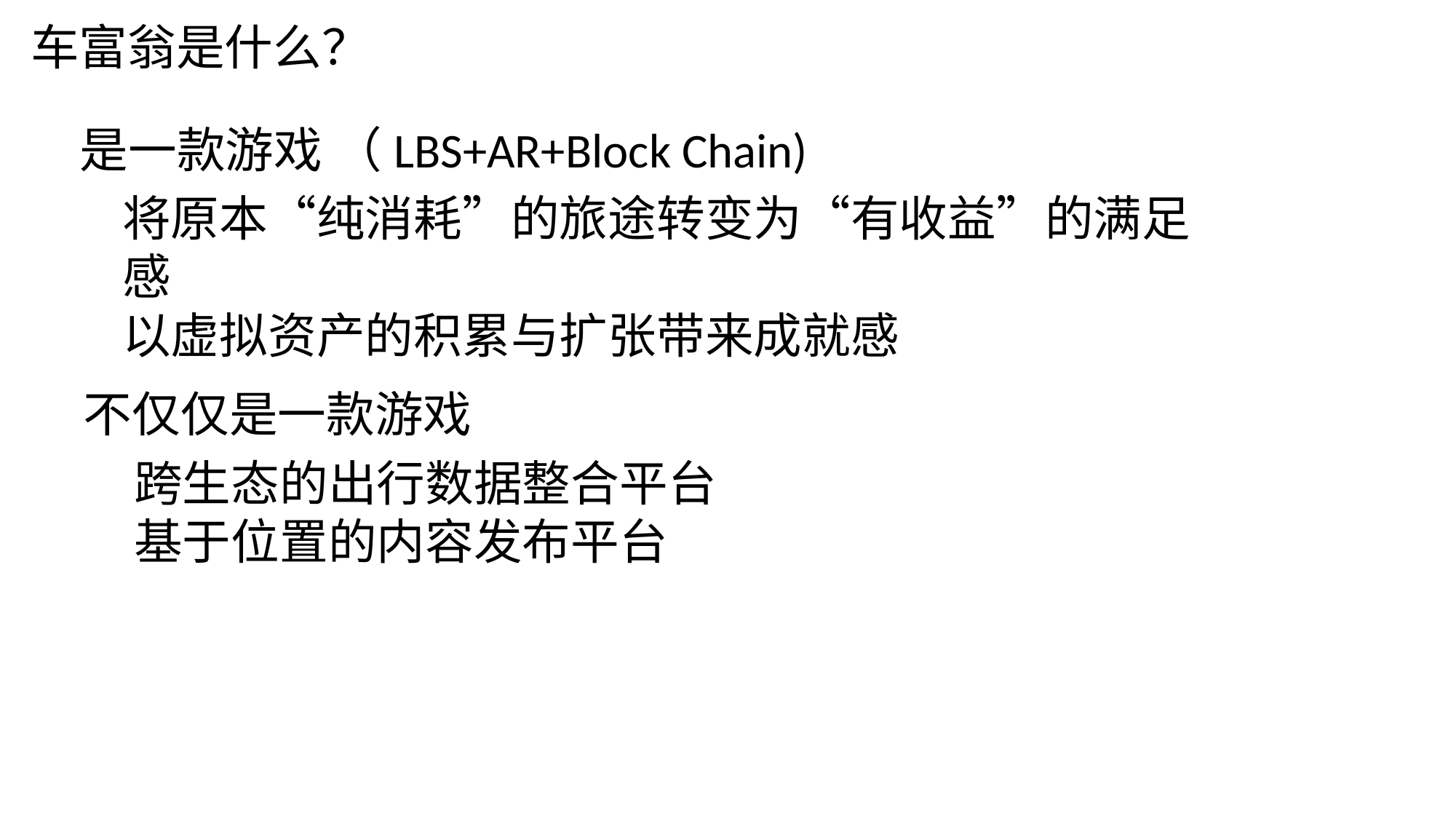

车富翁是什么？
是一款游戏 （LBS+AR+Block Chain)
将原本“纯消耗”的旅途转变为“有收益”的满足感
以虚拟资产的积累与扩张带来成就感
不仅仅是一款游戏
跨生态的出行数据整合平台
基于位置的内容发布平台